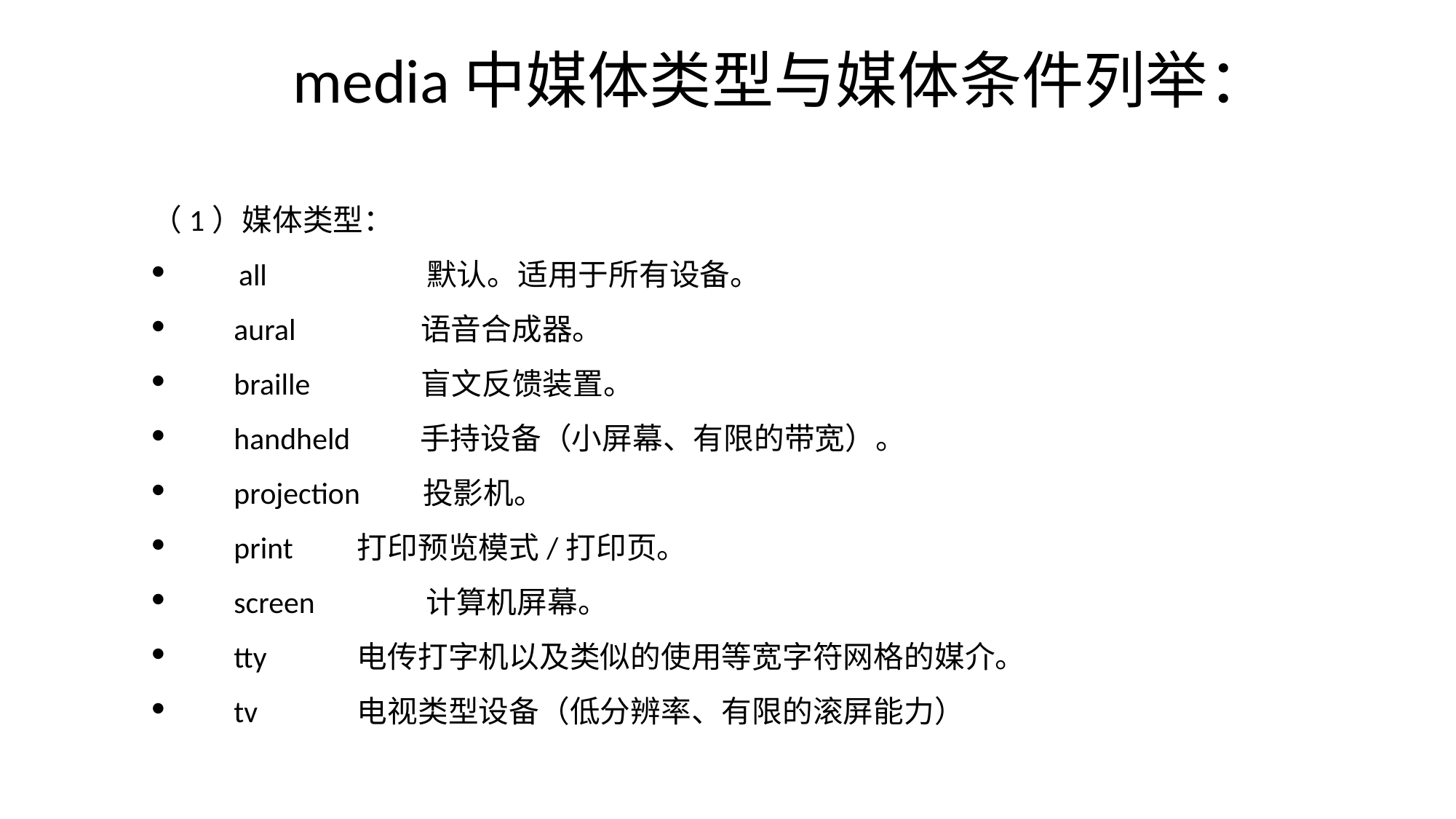

# media中媒体类型与媒体条件列举：

（1）媒体类型：
          all                      默认。适用于所有设备。
      aural                 语音合成器。
      braille               盲文反馈装置。
      handheld         手持设备（小屏幕、有限的带宽）。
      projection        投影机。
      print 	       打印预览模式/打印页。
      screen               计算机屏幕。
      tty 	       电传打字机以及类似的使用等宽字符网格的媒介。
      tv 	       电视类型设备（低分辨率、有限的滚屏能力）